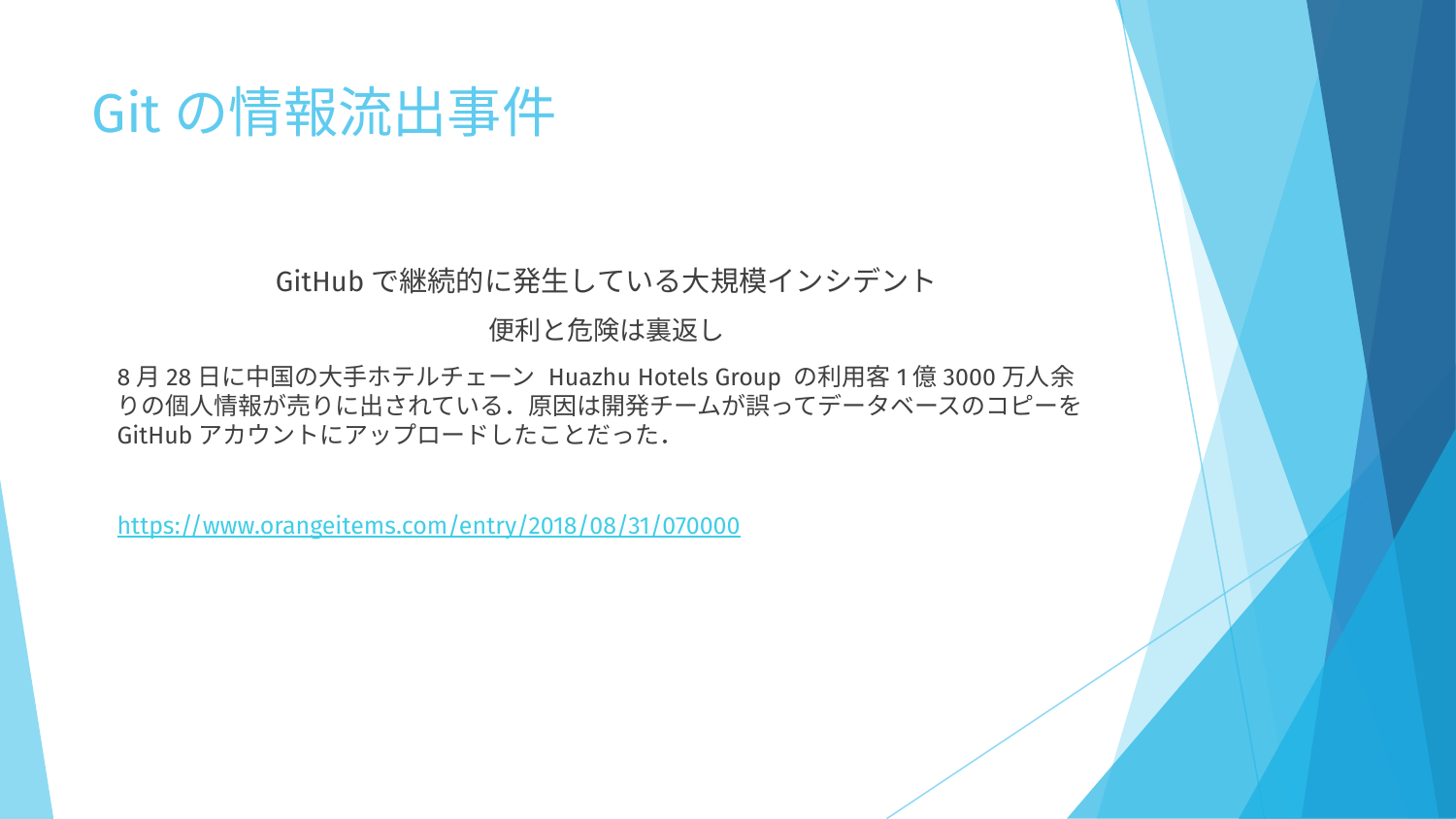

# Gitの情報流出事件
GitHubで継続的に発生している大規模インシデント
便利と危険は裏返し
8月28日に中国の大手ホテルチェーン Huazhu Hotels Group の利用客1億3000万人余りの個人情報が売りに出されている．原因は開発チームが誤ってデータベースのコピーをGitHubアカウントにアップロードしたことだった．

https://www.orangeitems.com/entry/2018/08/31/070000